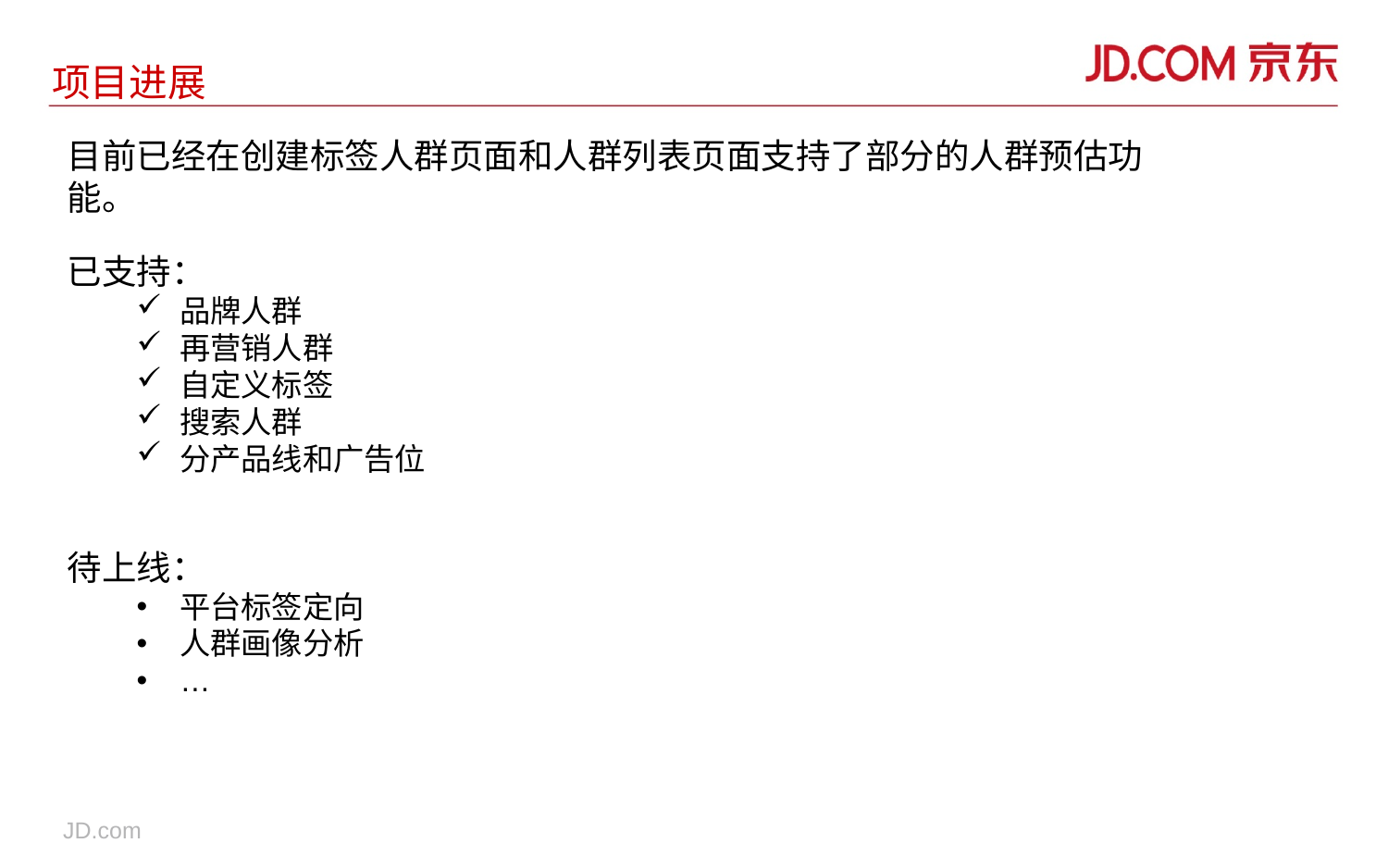

# 项目进展
目前已经在创建标签人群页面和人群列表页面支持了部分的人群预估功能。

已支持：
品牌人群
再营销人群
自定义标签
搜索人群
分产品线和广告位

待上线：
平台标签定向
人群画像分析
…